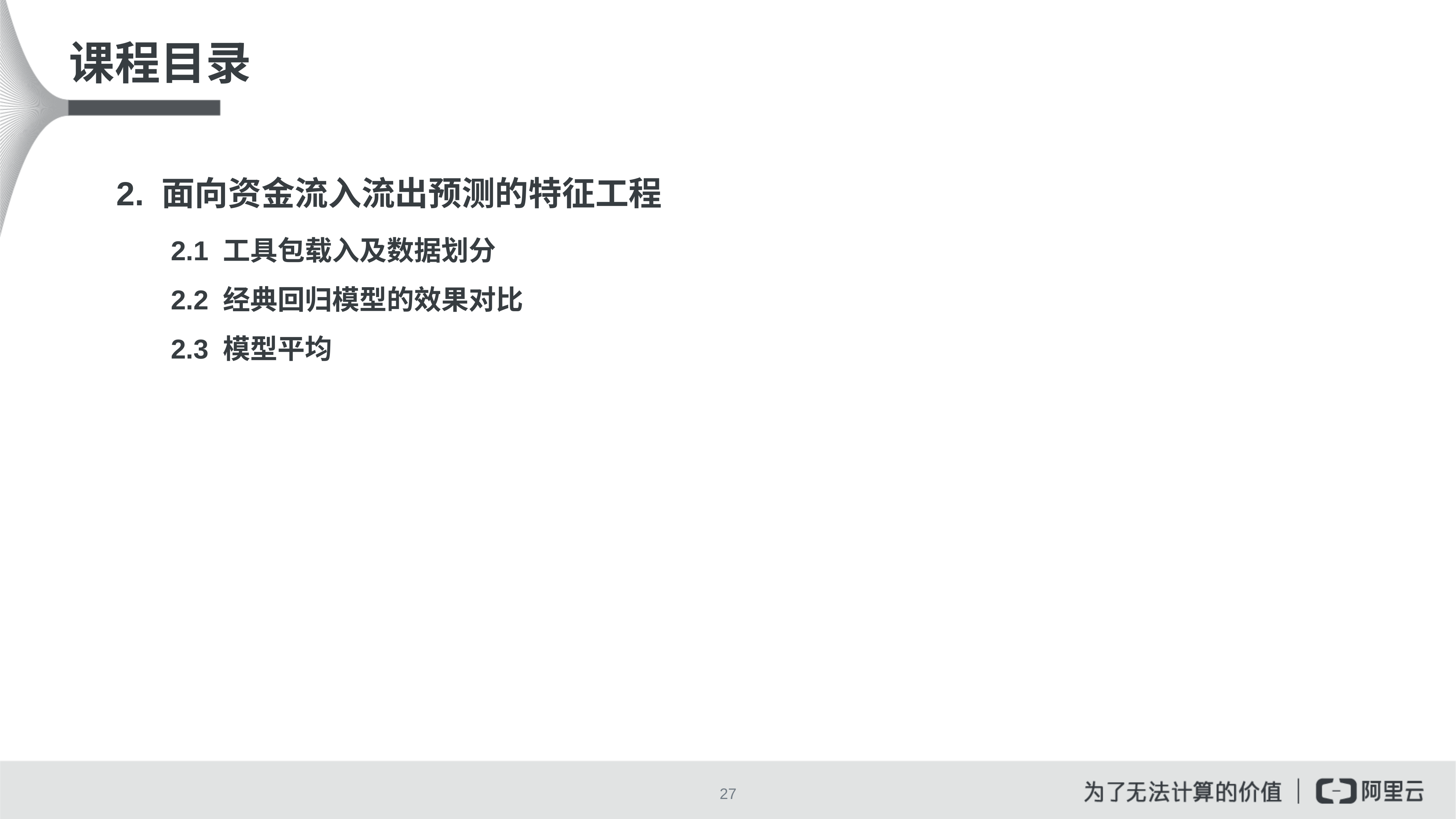

# 课程目录
2. 面向资金流入流出预测的特征工程
2.1 工具包载入及数据划分
2.2 经典回归模型的效果对比
2.3 模型平均